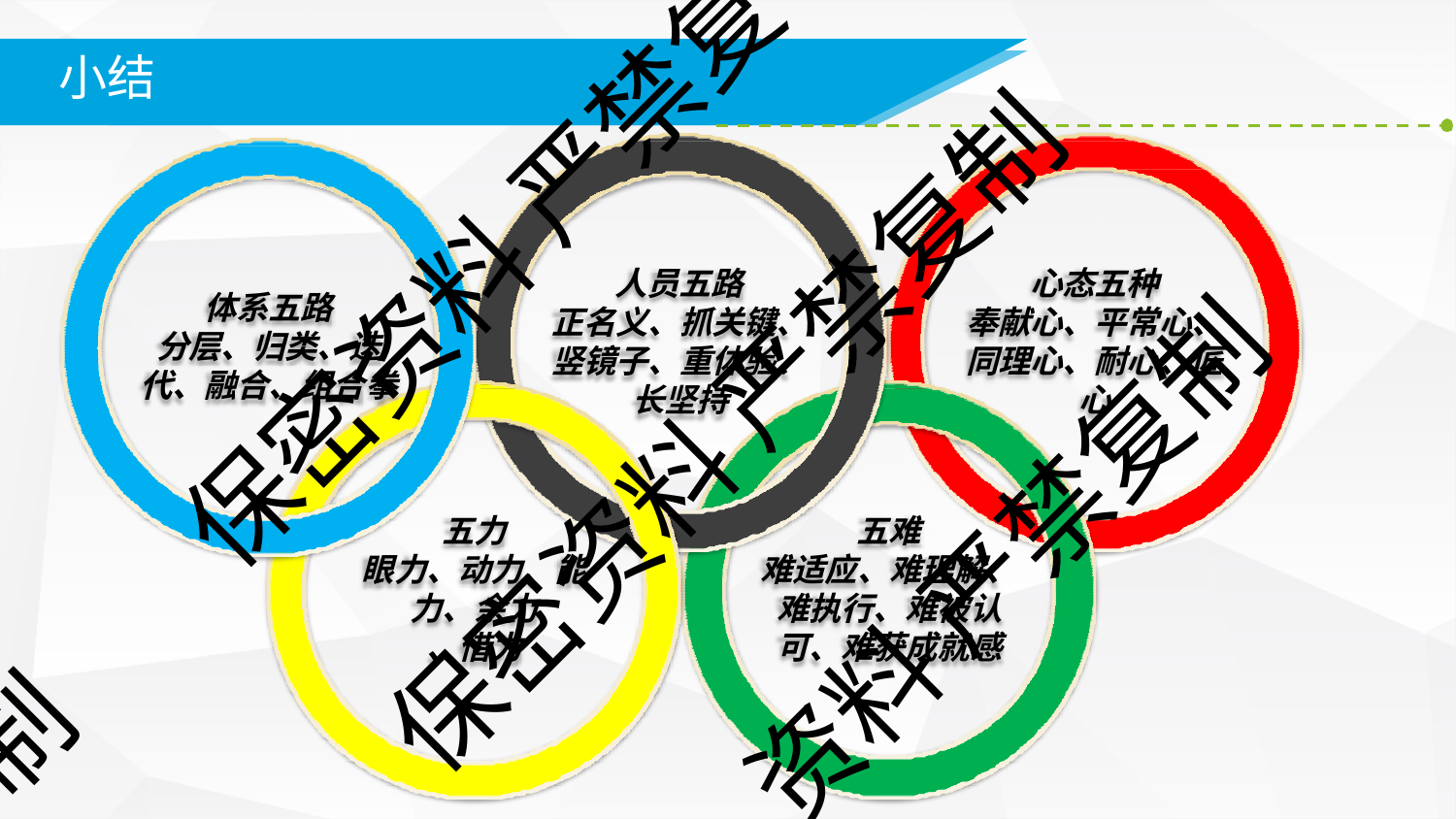

小结

保密资料 严禁复

心态五种
奉献心、平常心、 同理心、耐心、匠 心
# 人员五路

体系五路
分层、归类、迭 代、融合、组合拳
正名义、抓关键、 竖镜子、重体验、 长坚持
保密资料 严禁复制

资料 严禁复制
五力
眼力、动力、能 力、余力
、借力
五难
难适应、难理解、 难执行、难被认 可、难获成就感
制